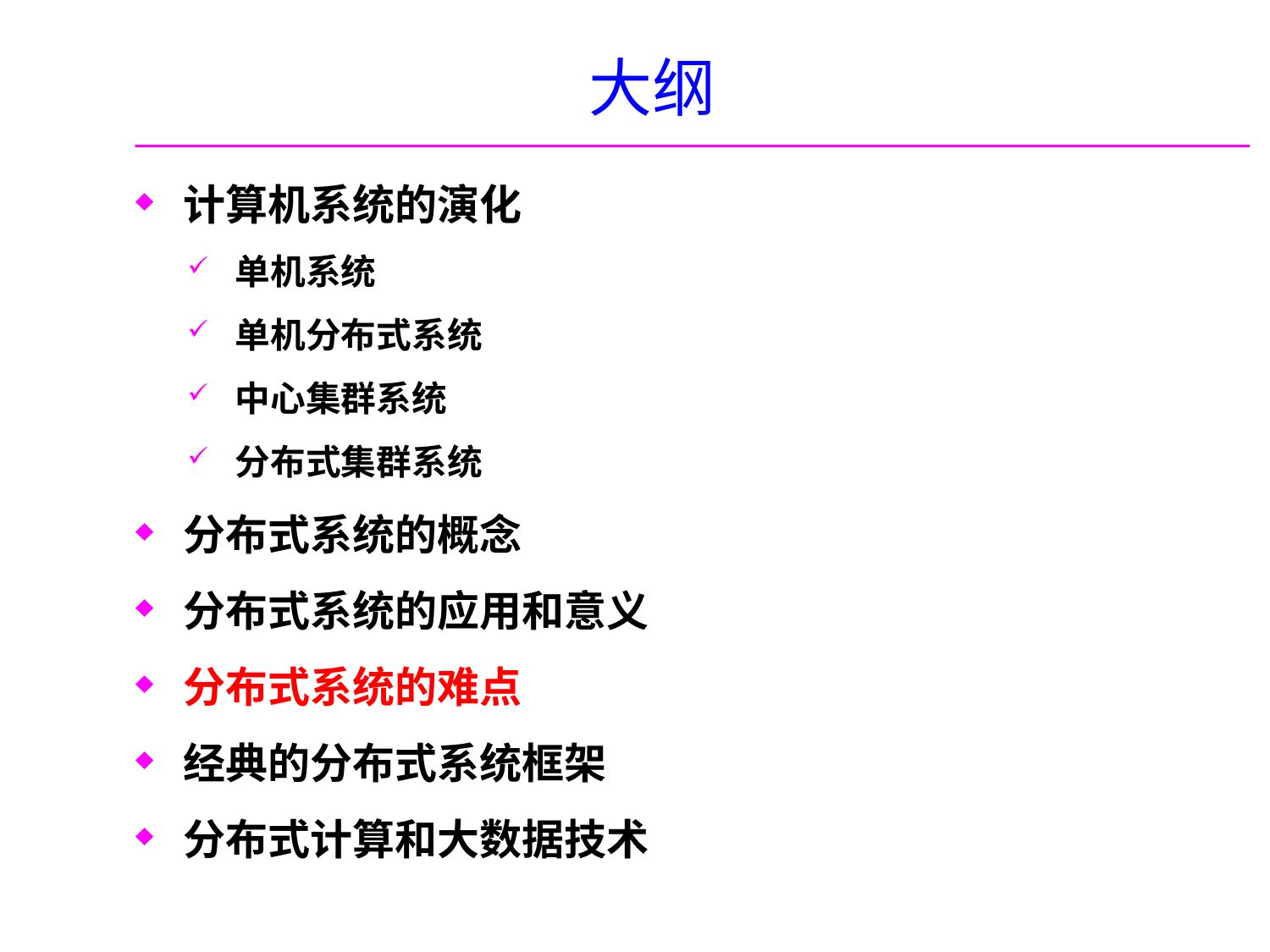

# 大纲
计算机系统的演化
单机系统
单机分布式系统
中心集群系统
分布式集群系统
分布式系统的概念
分布式系统的应用和意义
分布式系统的难点
经典的分布式系统框架
分布式计算和大数据技术

39